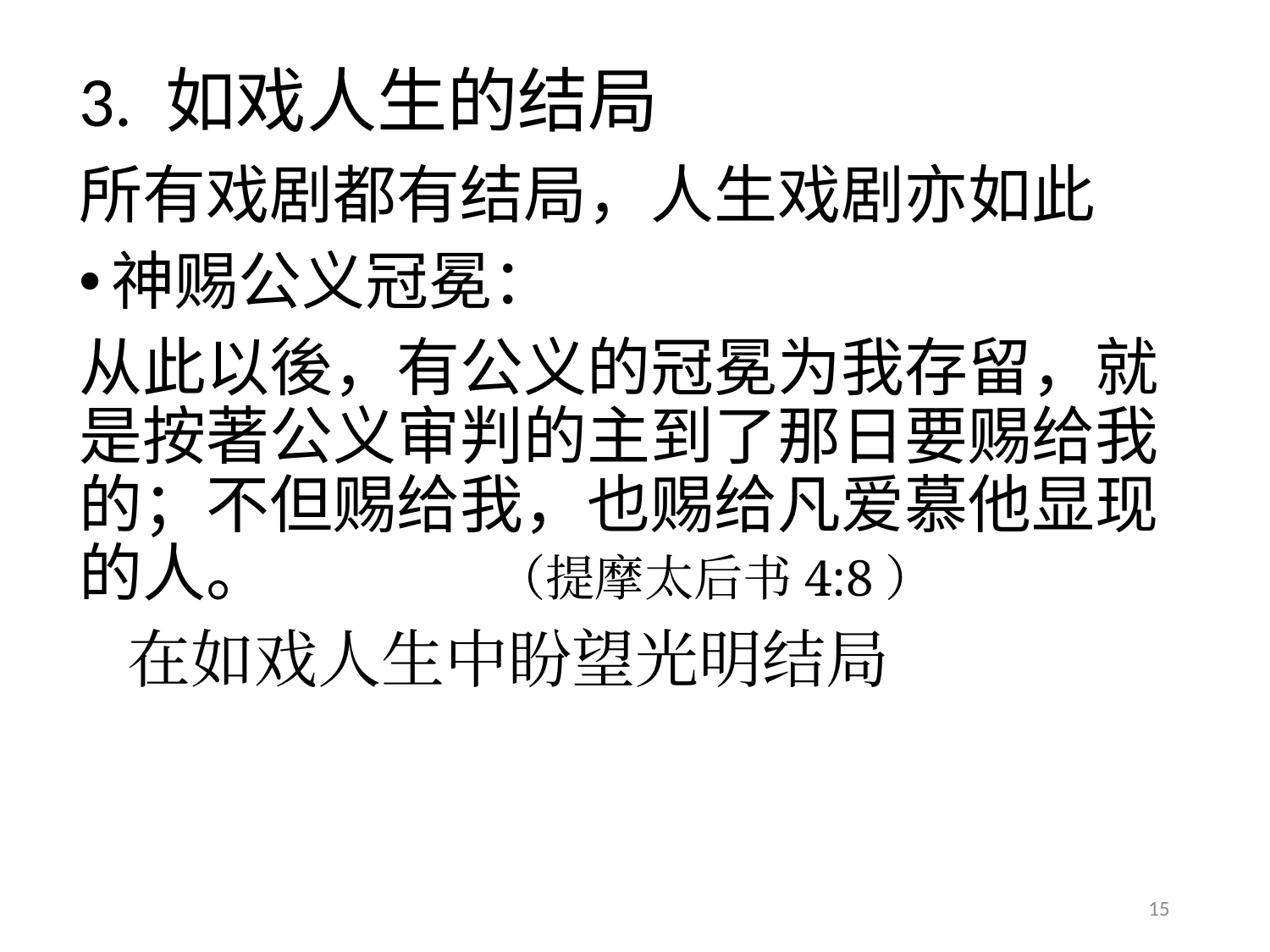

# 3. 如戏人生的结局
所有戏剧都有结局，人生戏剧亦如此
神赐公义冠冕：
从此以後，有公义的冠冕为我存留，就是按著公义审判的主到了那日要赐给我的；不但赐给我，也赐给凡爱慕他显现的人。                （提摩太后书4:8）
  在如戏人生中盼望光明结局

15